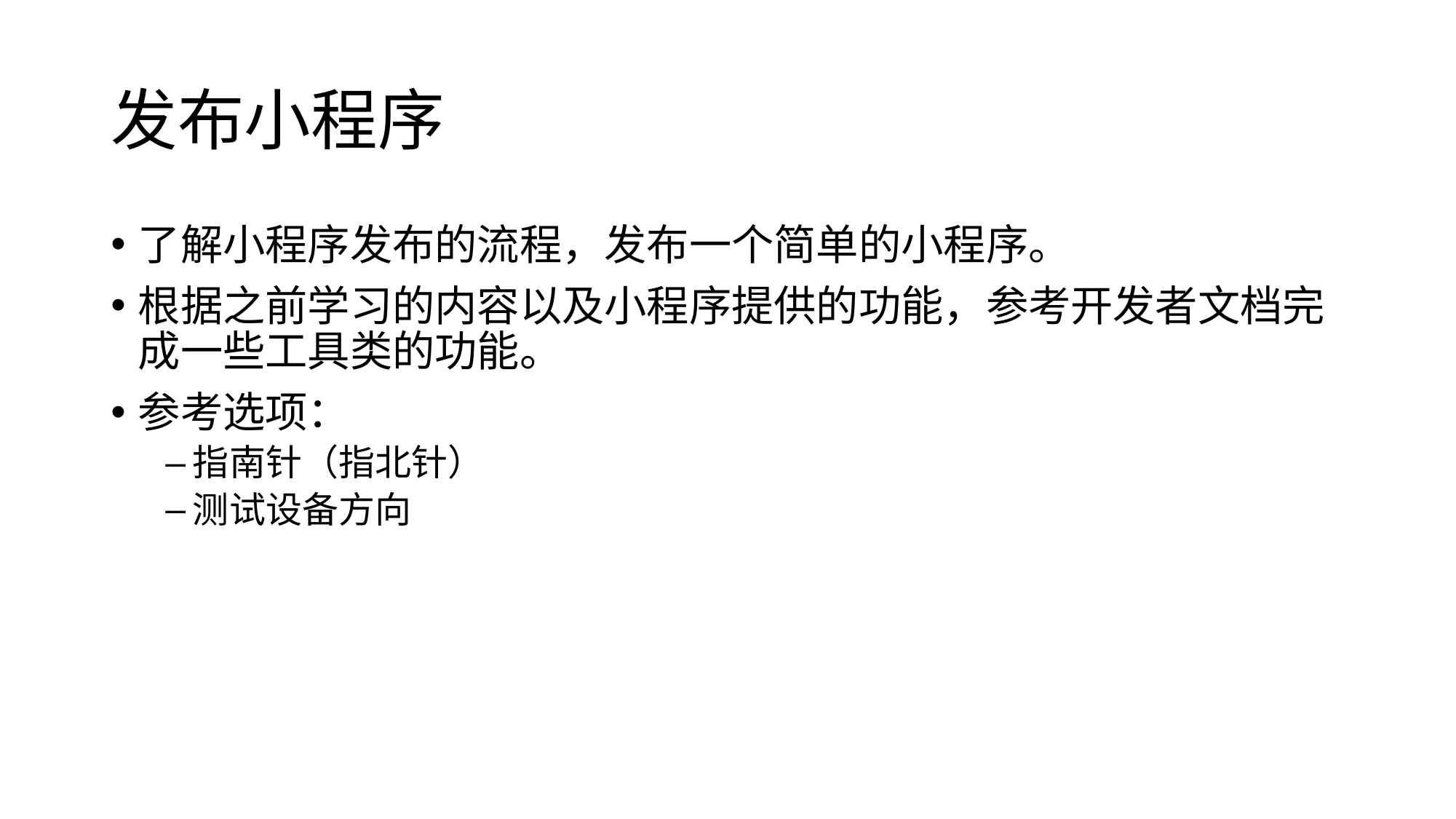

# 发布小程序
了解小程序发布的流程，发布一个简单的小程序。
根据之前学习的内容以及小程序提供的功能，参考开发者文档完成一些工具类的功能。
参考选项：
指南针（指北针）
测试设备方向